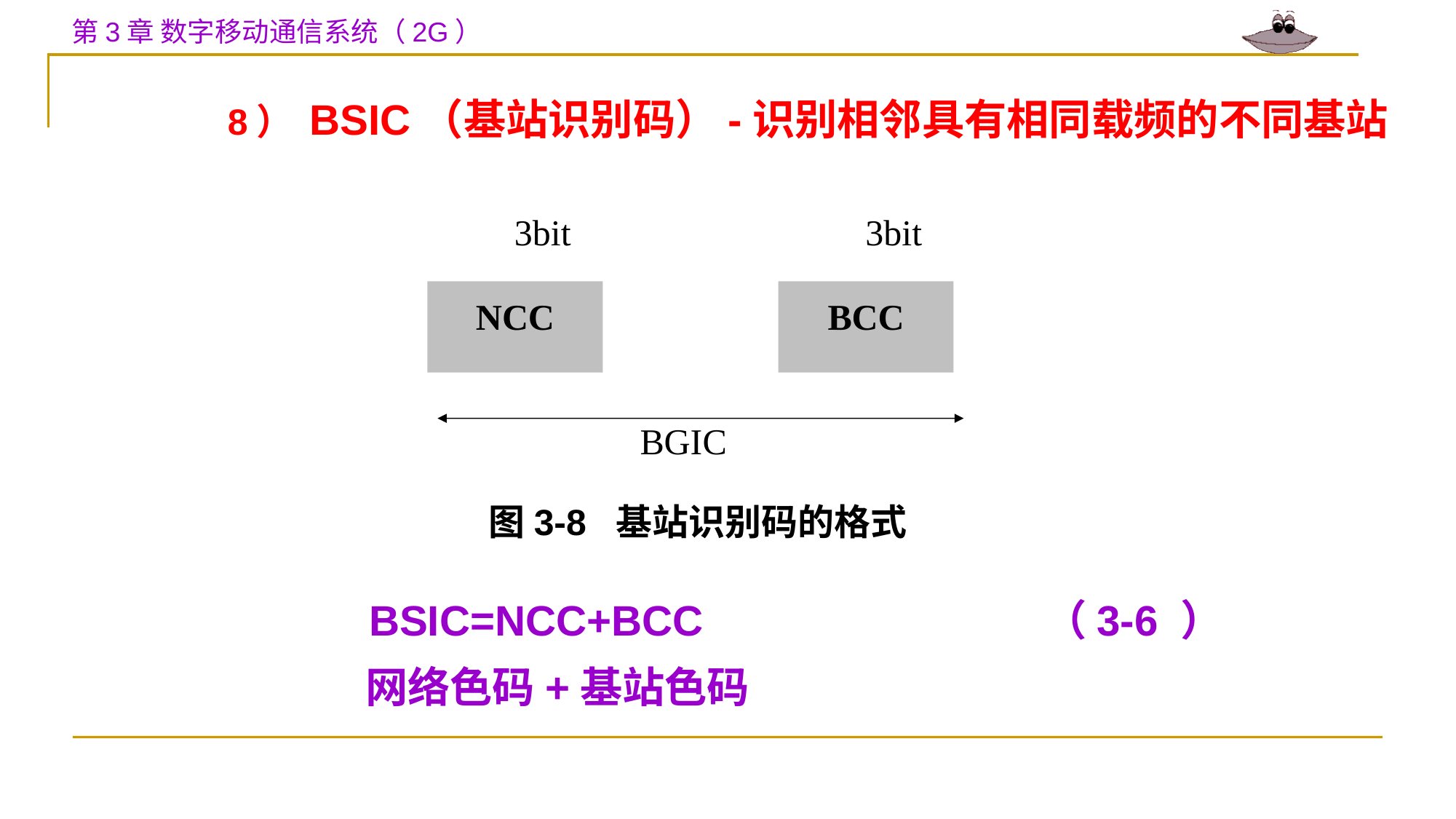

8） BSIC（基站识别码）-识别相邻具有相同载频的不同基站
3bit
3bit
NCC
BCC

BGIC
图3-8  基站识别码的格式
BSIC=NCC+BCC                            （3-6 ）
网络色码+基站色码